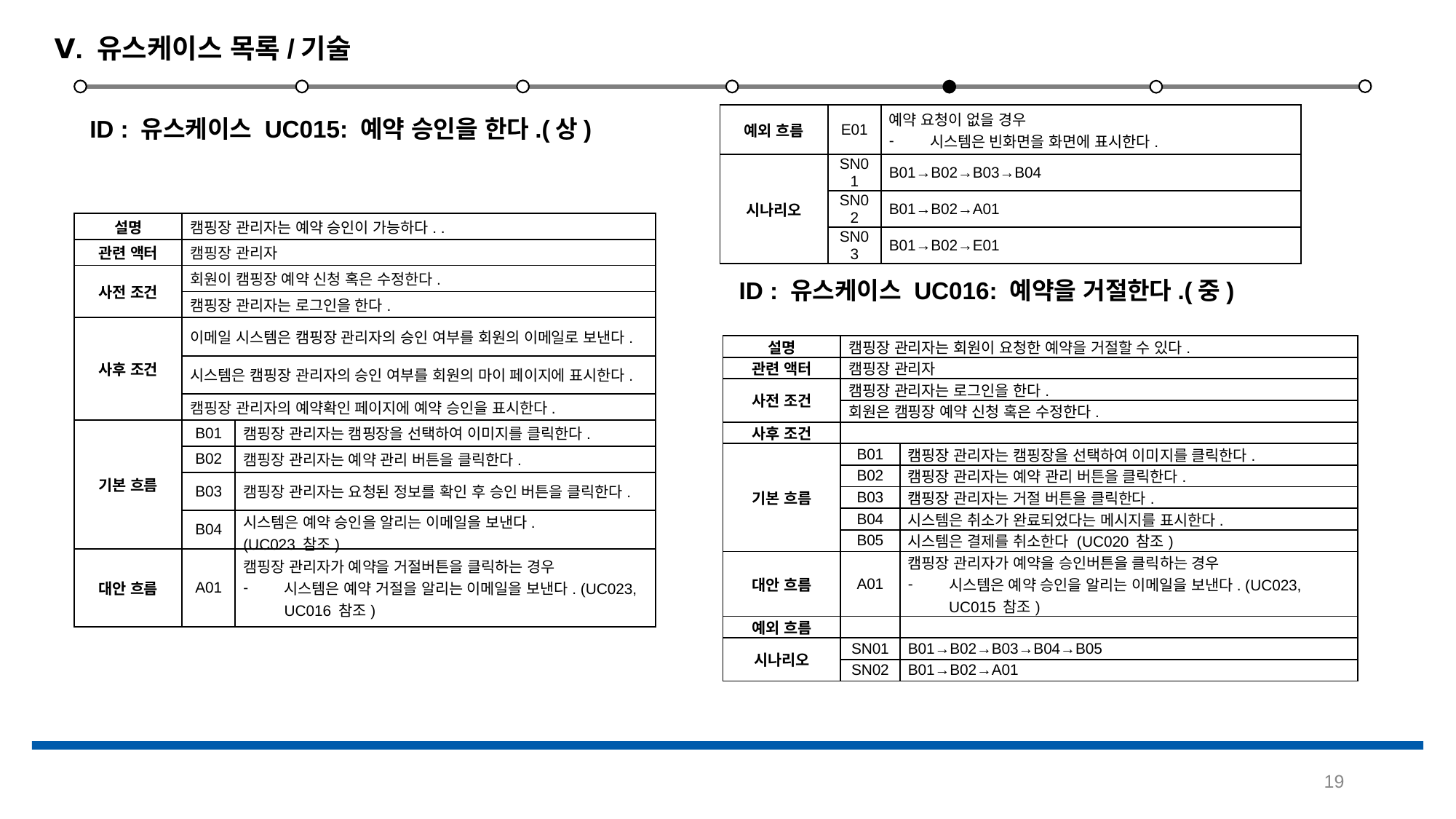

Ⅴ. 유스케이스 목록/기술

| 예외 흐름 | E01 | 예약 요청이 없을 경우 시스템은 빈화면을 화면에 표시한다. |
| --- | --- | --- |
| 시나리오 | SN01 | B01→B02→B03→B04 |
|  | SN02 | B01→B02→A01 |
|  | SN03 | B01→B02→E01 |
ID : 유스케이스 UC015: 예약 승인을 한다.(상)
| 설명 | 캠핑장 관리자는 예약 승인이 가능하다. . |  |
| --- | --- | --- |
| 관련 액터 | 캠핑장 관리자 |  |
| 사전 조건 | 회원이 캠핑장 예약 신청 혹은 수정한다. |  |
|  | 캠핑장 관리자는 로그인을 한다. |  |
| 사후 조건 | 이메일 시스템은 캠핑장 관리자의 승인 여부를 회원의 이메일로 보낸다. |  |
|  | 시스템은 캠핑장 관리자의 승인 여부를 회원의 마이 페이지에 표시한다. |  |
|  | 캠핑장 관리자의 예약확인 페이지에 예약 승인을 표시한다. |  |
| 기본 흐름 | B01 | 캠핑장 관리자는 캠핑장을 선택하여 이미지를 클릭한다. |
|  | B02 | 캠핑장 관리자는 예약 관리 버튼을 클릭한다. |
|  | B03 | 캠핑장 관리자는 요청된 정보를 확인 후 승인 버튼을 클릭한다. |
|  | B04 | 시스템은 예약 승인을 알리는 이메일을 보낸다. (UC023 참조) |
| 대안 흐름 | A01 | 캠핑장 관리자가 예약을 거절버튼을 클릭하는 경우 시스템은 예약 거절을 알리는 이메일을 보낸다. (UC023, UC016 참조) |
ID : 유스케이스 UC016: 예약을 거절한다.(중)
| 설명 | 캠핑장 관리자는 회원이 요청한 예약을 거절할 수 있다. |  |
| --- | --- | --- |
| 관련 액터 | 캠핑장 관리자 |  |
| 사전 조건 | 캠핑장 관리자는 로그인을 한다. |  |
|  | 회원은 캠핑장 예약 신청 혹은 수정한다. |  |
| 사후 조건 |  |  |
| 기본 흐름 | B01 | 캠핑장 관리자는 캠핑장을 선택하여 이미지를 클릭한다. |
|  | B02 | 캠핑장 관리자는 예약 관리 버튼을 클릭한다. |
|  | B03 | 캠핑장 관리자는 거절 버튼을 클릭한다. |
|  | B04 | 시스템은 취소가 완료되었다는 메시지를 표시한다. |
|  | B05 | 시스템은 결제를 취소한다 (UC020 참조) |
| 대안 흐름 | A01 | 캠핑장 관리자가 예약을 승인버튼을 클릭하는 경우 시스템은 예약 승인을 알리는 이메일을 보낸다. (UC023, UC015 참조) |
| 예외 흐름 |  |  |
| 시나리오 | SN01 | B01→B02→B03→B04→B05 |
|  | SN02 | B01→B02→A01 |

19